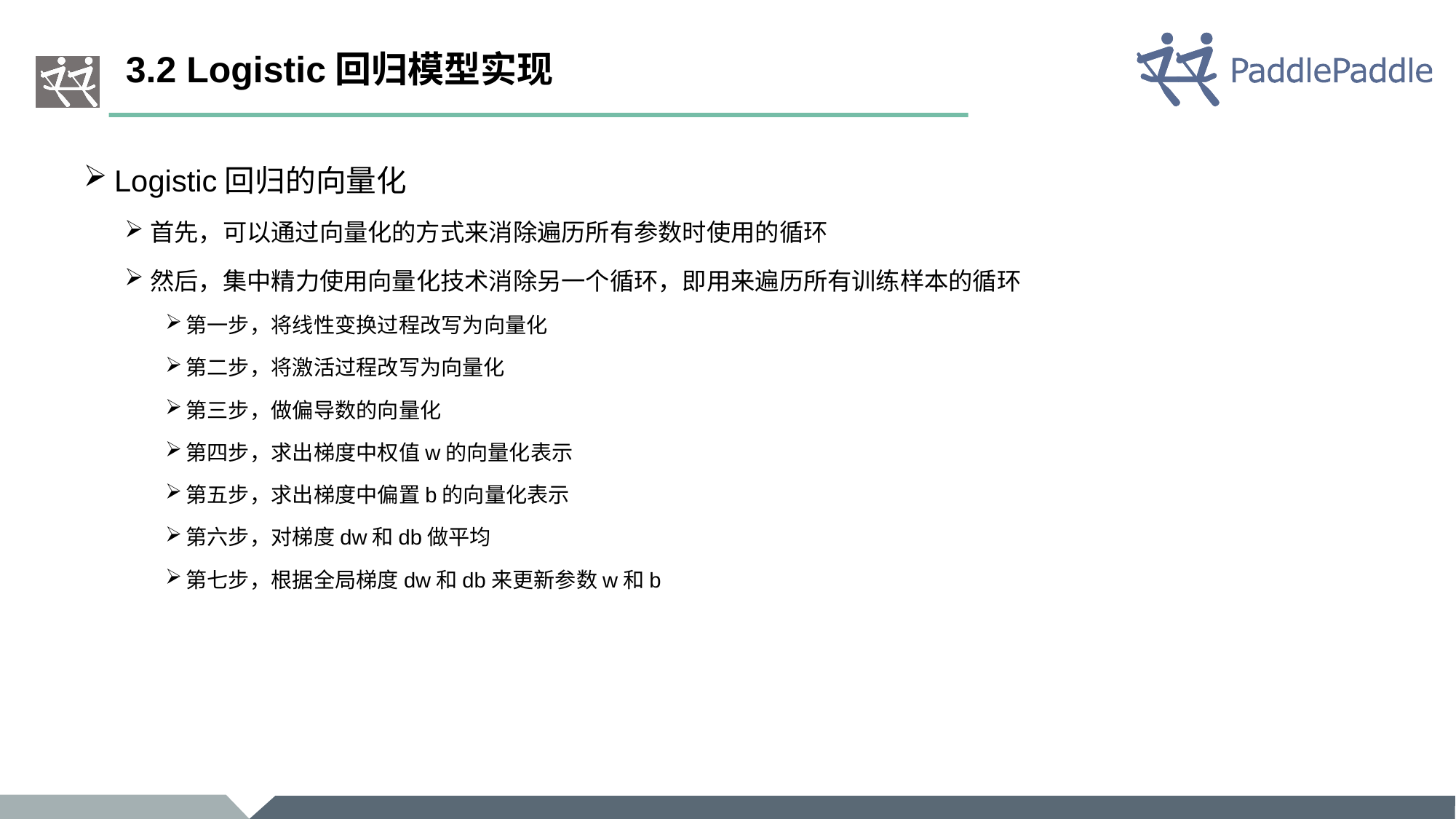

# 3.2 Logistic回归模型实现
Logistic回归的向量化
首先，可以通过向量化的方式来消除遍历所有参数时使用的循环
然后，集中精力使用向量化技术消除另一个循环，即用来遍历所有训练样本的循环
第一步，将线性变换过程改写为向量化
第二步，将激活过程改写为向量化
第三步，做偏导数的向量化
第四步，求出梯度中权值w的向量化表示
第五步，求出梯度中偏置b的向量化表示
第六步，对梯度dw和db做平均
第七步，根据全局梯度dw和db来更新参数w和b